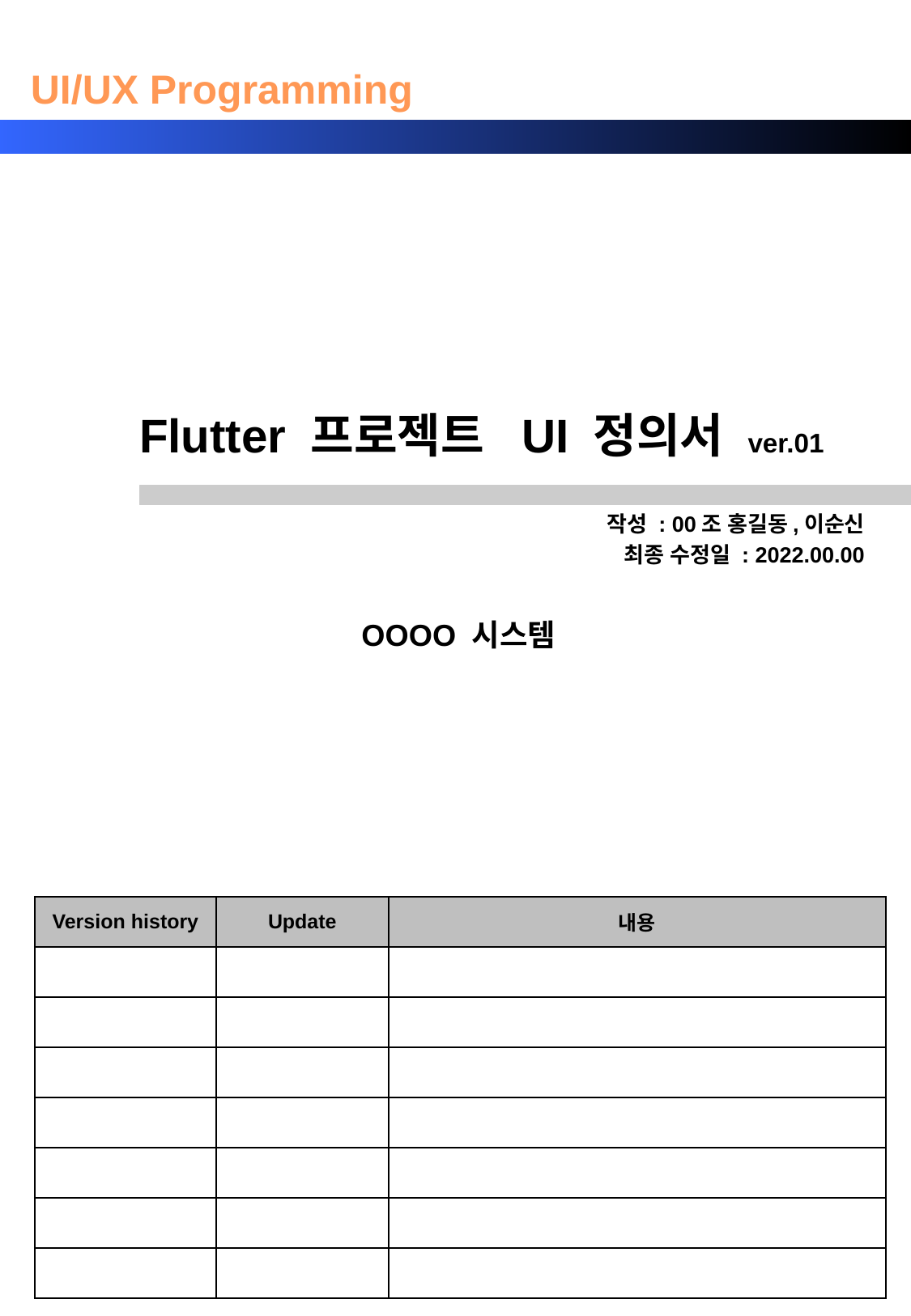

# Flutter 프로젝트  UI 정의서 ver.01

	작성 : 00조 홍길동,이순신
	최종 수정일 : 2022.00.00
OOOO 시스템
| Version history | Update | 내용 |
| --- | --- | --- |
|  |  |  |
|  |  |  |
|  |  |  |
|  |  |  |
|  |  |  |
|  |  |  |
|  |  |  |